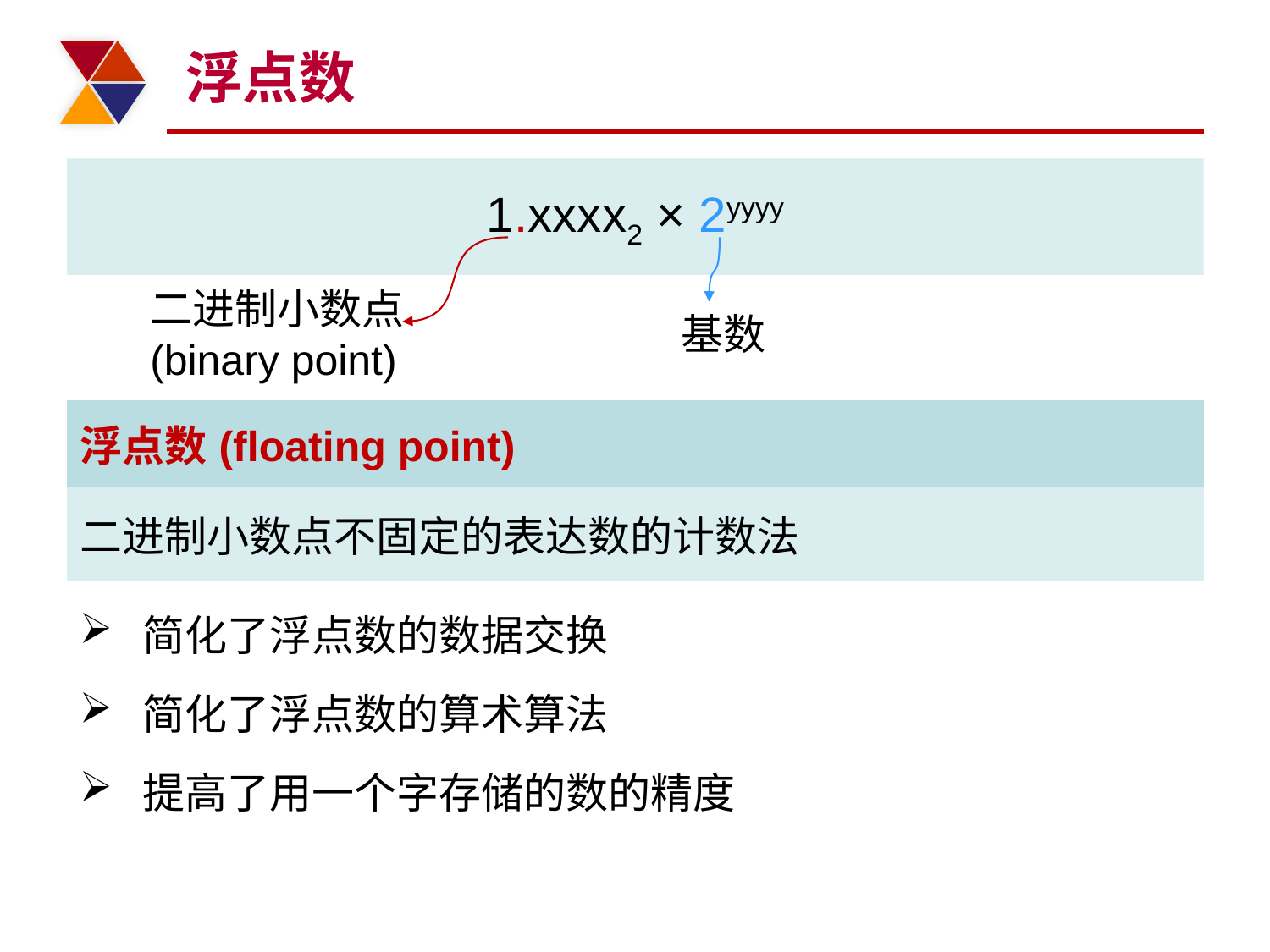

# 浮点数
1.xxxx2 × 2yyyy
二进制小数点
(binary point)
基数
| 浮点数(floating point) |
| --- |
| 二进制小数点不固定的表达数的计数法 |

简化了浮点数的数据交换
简化了浮点数的算术算法
提高了用一个字存储的数的精度